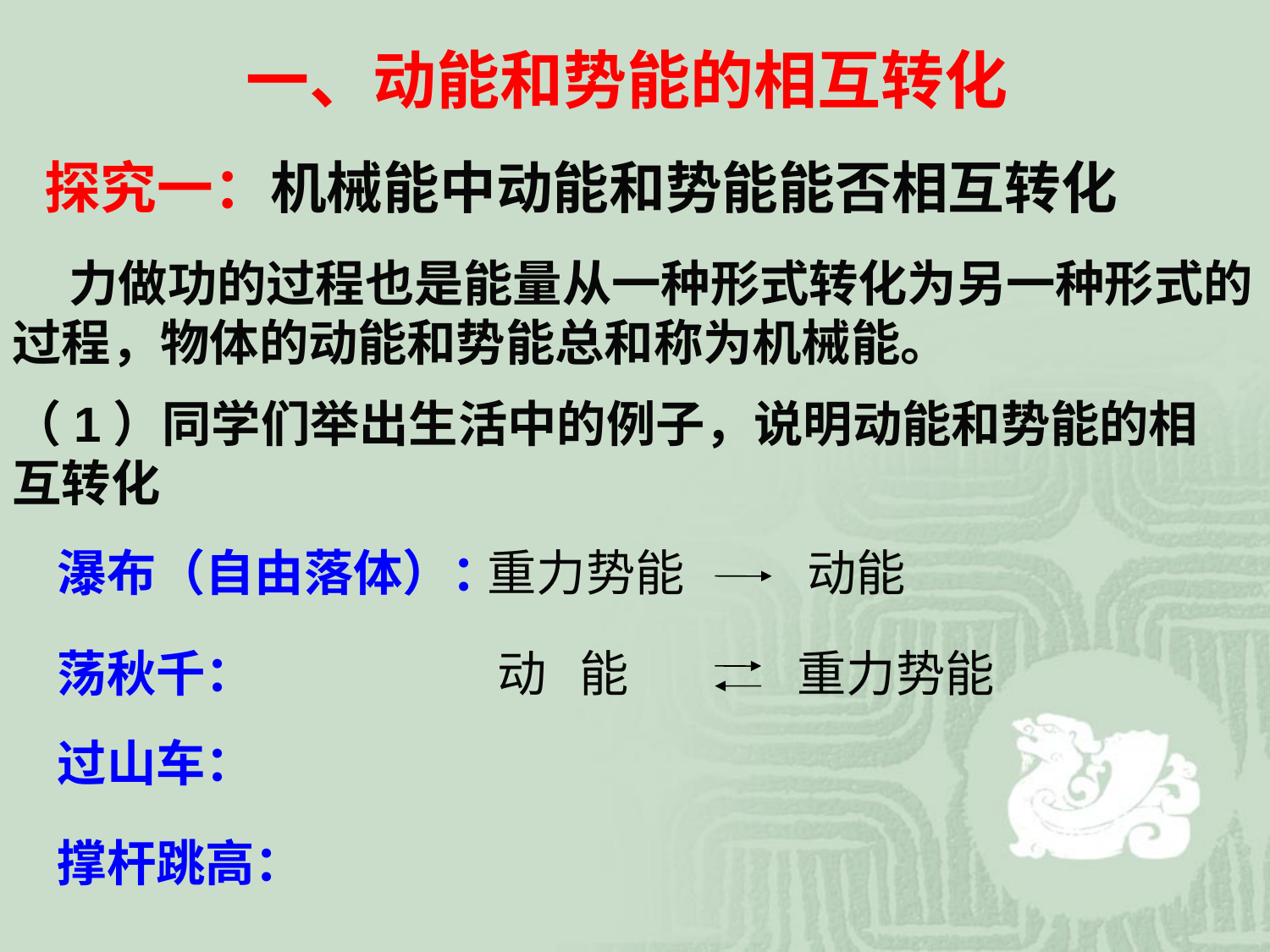

一、动能和势能的相互转化
探究一：机械能中动能和势能能否相互转化
    力做功的过程也是能量从一种形式转化为另一种形式的过程，物体的动能和势能总和称为机械能。

（1）同学们举出生活中的例子，说明动能和势能的相互转化

瀑布（自由落体）：
重力势能
动能

荡秋千：
动   能
重力势能

过山车：
撑杆跳高：